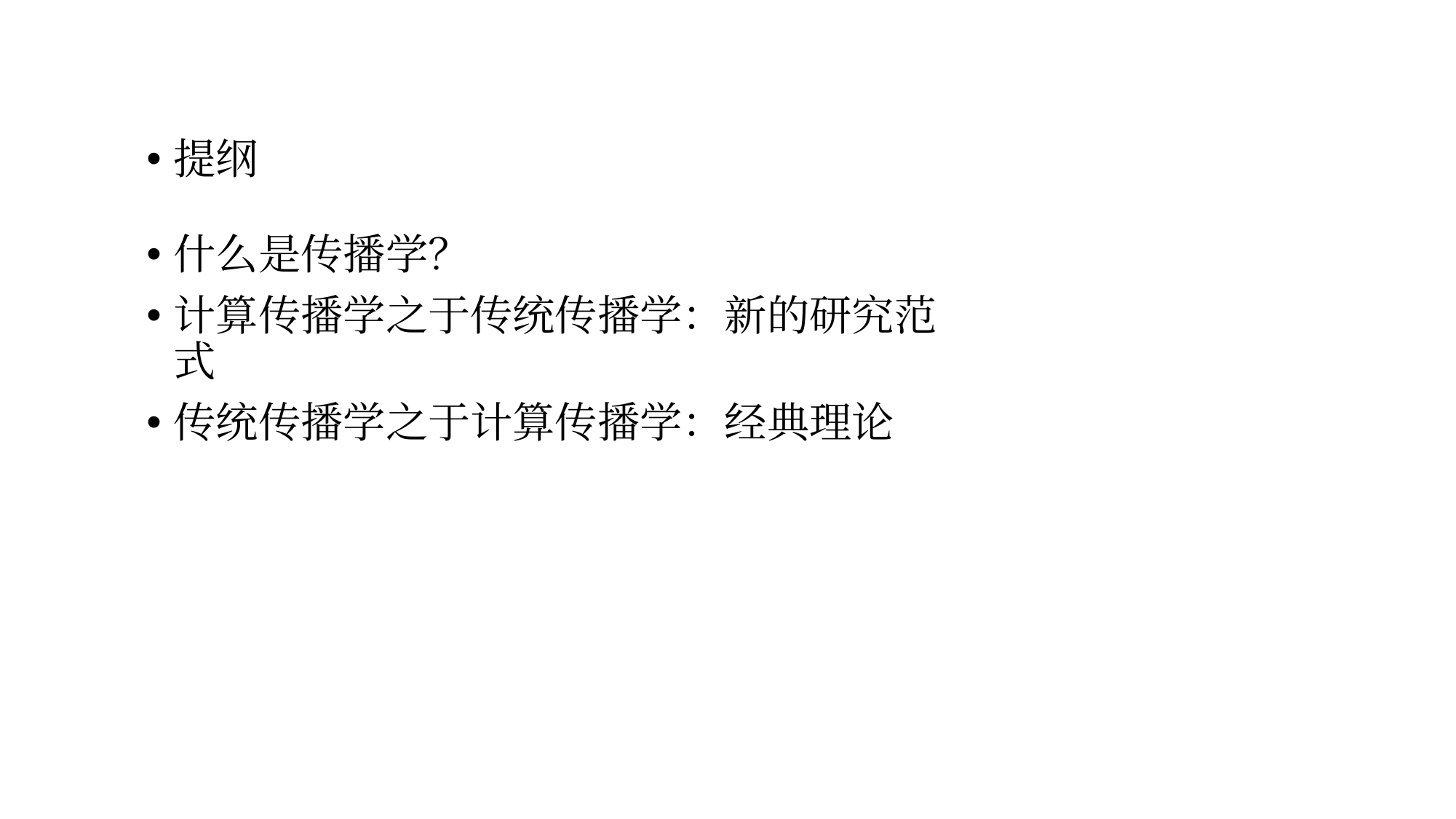

#
提纲
什么是传播学？
计算传播学之于传统传播学：新的研究范式
传统传播学之于计算传播学：经典理论